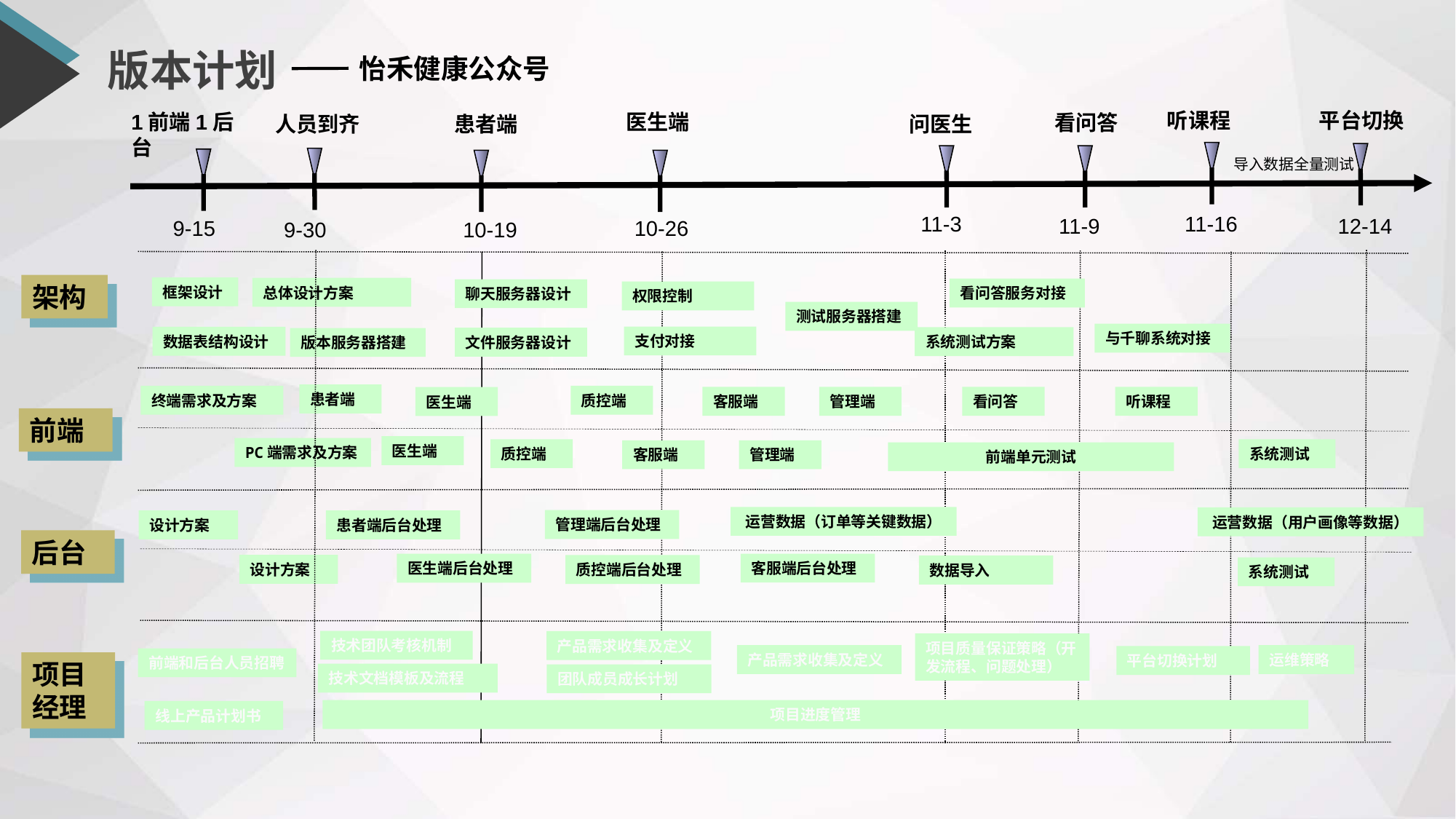

14
# 版本计划
怡禾健康公众号

听课程
平台切换
医生端
1前端1后台
看问答
患者端
问医生
人员到齐

导入数据全量测试

11-3
11-16
11-9
12-14
10-26
9-15
9-30
10-19

架构
框架设计
总体设计方案
看问答服务对接
聊天服务器设计
权限控制
测试服务器搭建
与千聊系统对接
支付对接
数据表结构设计
系统测试方案
文件服务器设计
版本服务器搭建

患者端
终端需求及方案
质控端
客服端
管理端
看问答
听课程
医生端
前端

医生端
PC端需求及方案
质控端
系统测试
客服端
管理端
前端单元测试

运营数据（订单等关键数据）
运营数据（用户画像等数据）
管理端后台处理
患者端后台处理
设计方案
后台

客服端后台处理
医生端后台处理
设计方案
质控端后台处理
数据导入
系统测试

技术团队考核机制
产品需求收集及定义
项目质量保证策略（开发流程、问题处理）
产品需求收集及定义
运维策略
平台切换计划
前端和后台人员招聘
项目经理
技术文档模板及流程
团队成员成长计划
项目进度管理
线上产品计划书